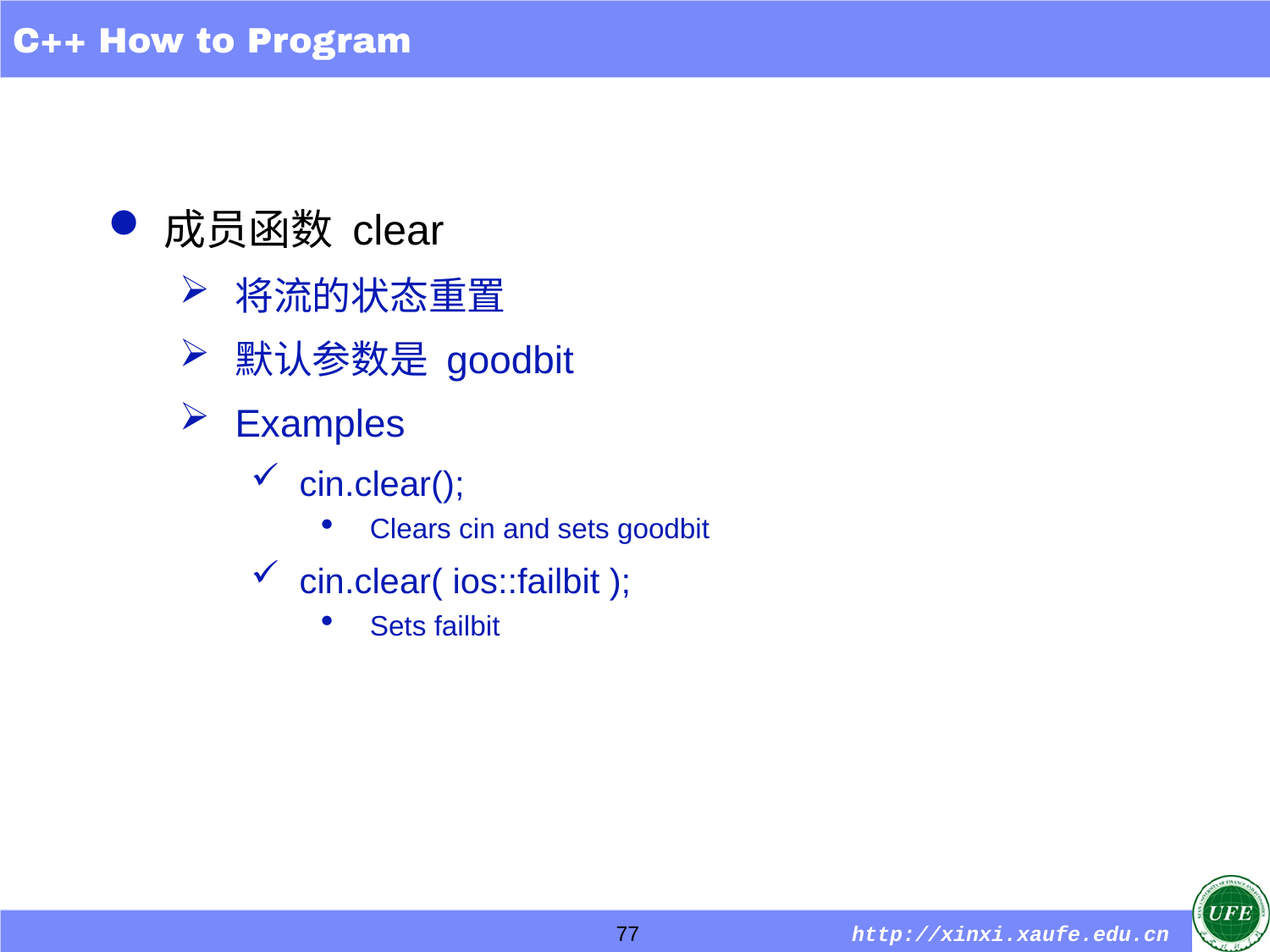

成员函数 clear
将流的状态重置
默认参数是 goodbit
Examples
cin.clear();
Clears cin and sets goodbit
cin.clear( ios::failbit );
Sets failbit
77